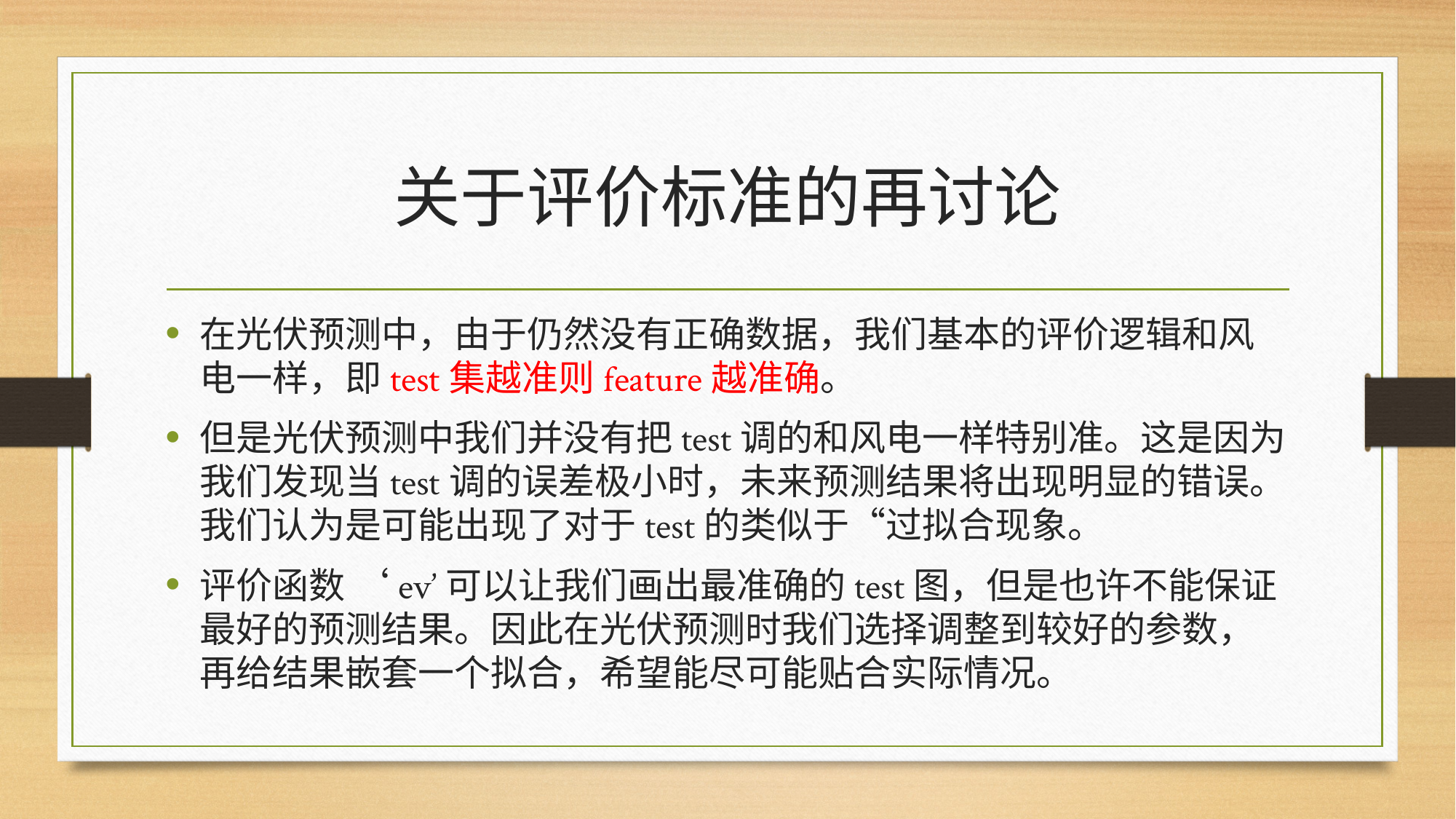

# 关于评价标准的再讨论
在光伏预测中，由于仍然没有正确数据，我们基本的评价逻辑和风电一样，即test集越准则feature越准确。
但是光伏预测中我们并没有把test调的和风电一样特别准。这是因为我们发现当test调的误差极小时，未来预测结果将出现明显的错误。我们认为是可能出现了对于test的类似于“过拟合现象。
评价函数 ‘ev’可以让我们画出最准确的test图，但是也许不能保证最好的预测结果。因此在光伏预测时我们选择调整到较好的参数，再给结果嵌套一个拟合，希望能尽可能贴合实际情况。